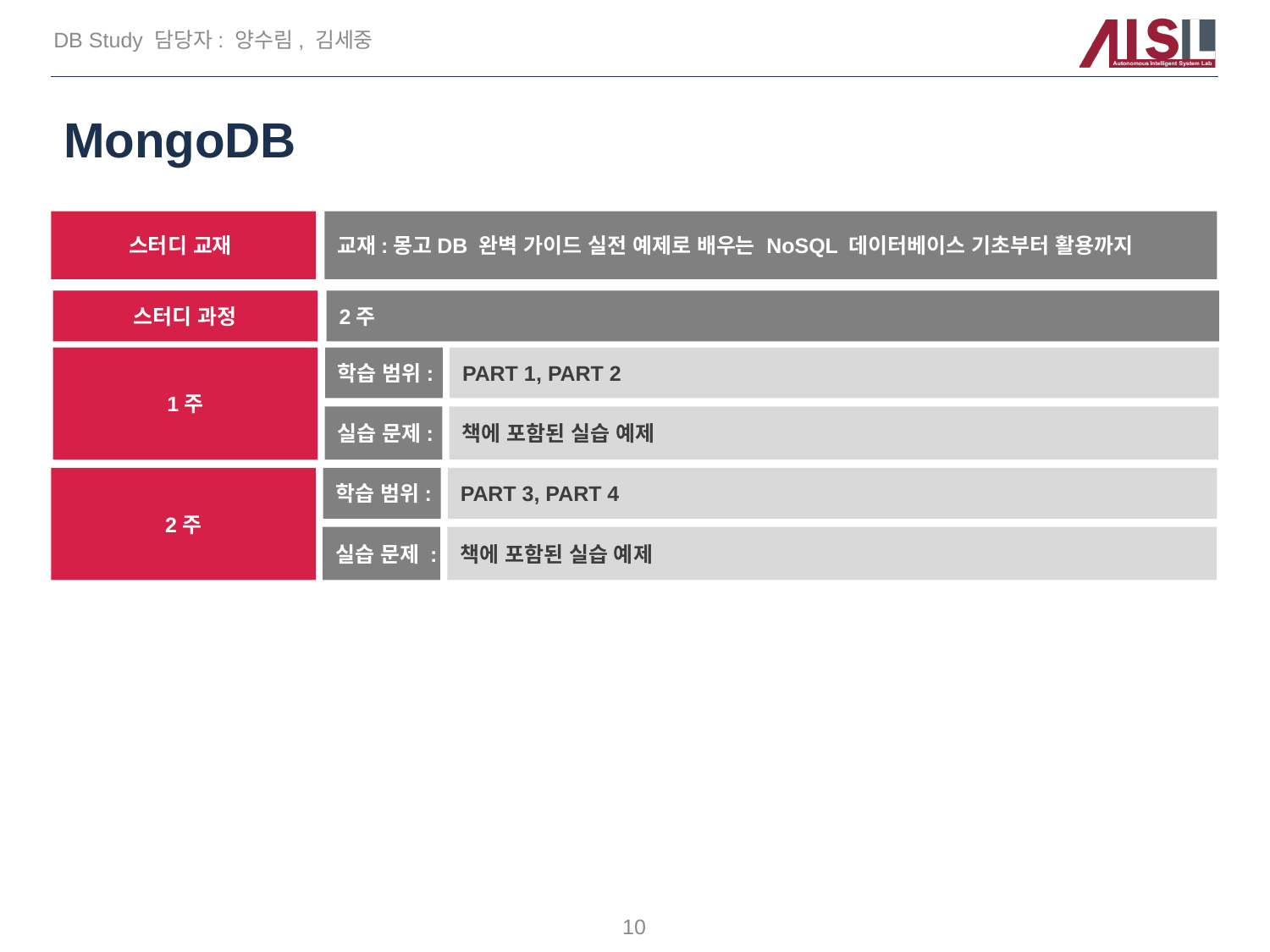

DB Study 담당자: 양수림, 김세중
# MongoDB
스터디 교재
교재:몽고DB 완벽 가이드 실전 예제로 배우는 NoSQL 데이터베이스 기초부터 활용까지
스터디 과정
2주
1주
학습 범위:
PART 1, PART 2
실습 문제:
책에 포함된 실습 예제
2주
학습 범위:
PART 3, PART 4
실습 문제 :
책에 포함된 실습 예제
10